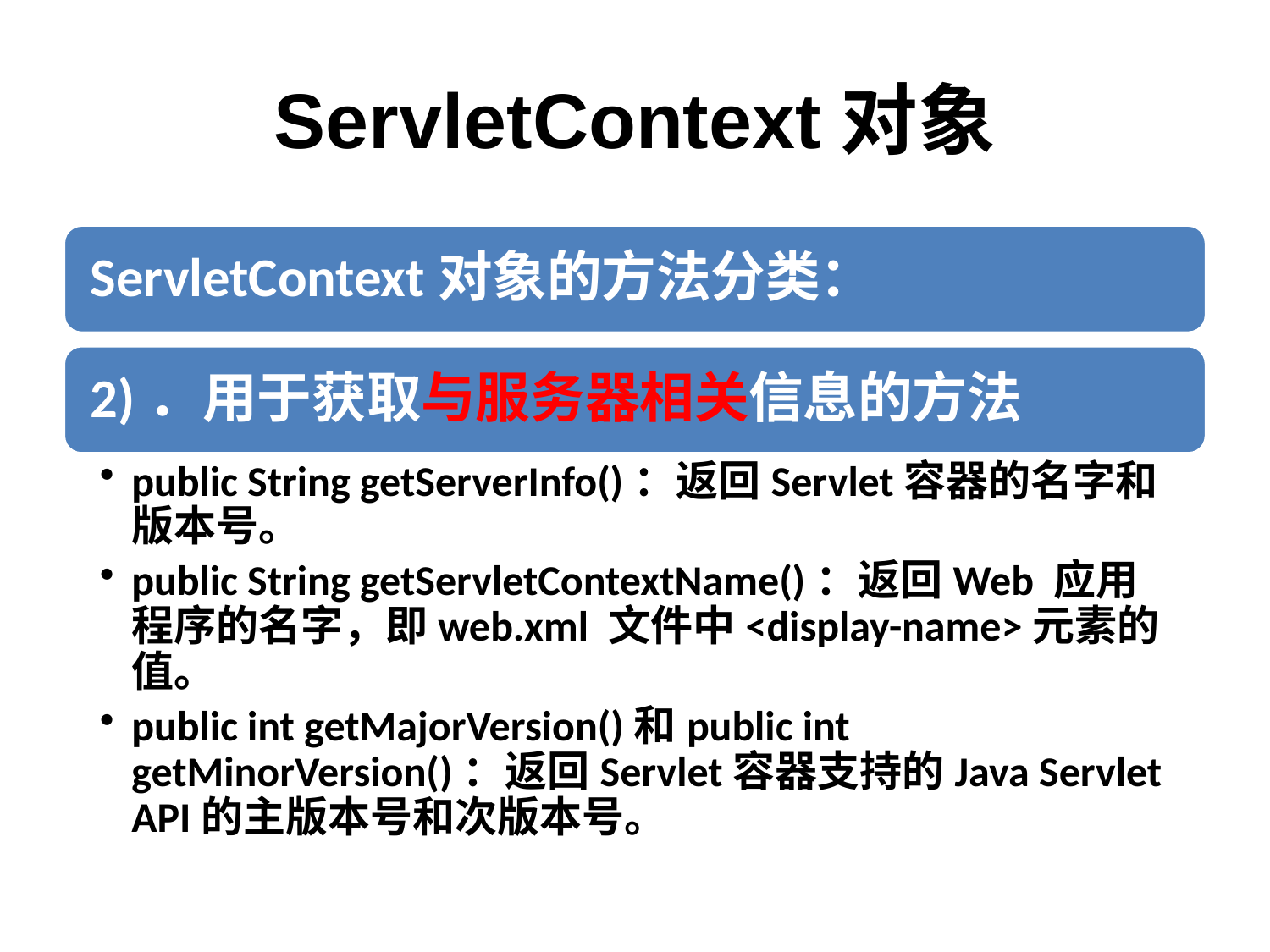

ServletContext对象
ServletContext对象的方法分类：
2)．用于获取与服务器相关信息的方法
public String getServerInfo()：返回Servlet容器的名字和版本号。
public String getServletContextName()：返回Web 应用程序的名字，即web.xml 文件中<display-name>元素的值。
public int getMajorVersion()和public int getMinorVersion()：返回Servlet容器支持的Java Servlet API的主版本号和次版本号。